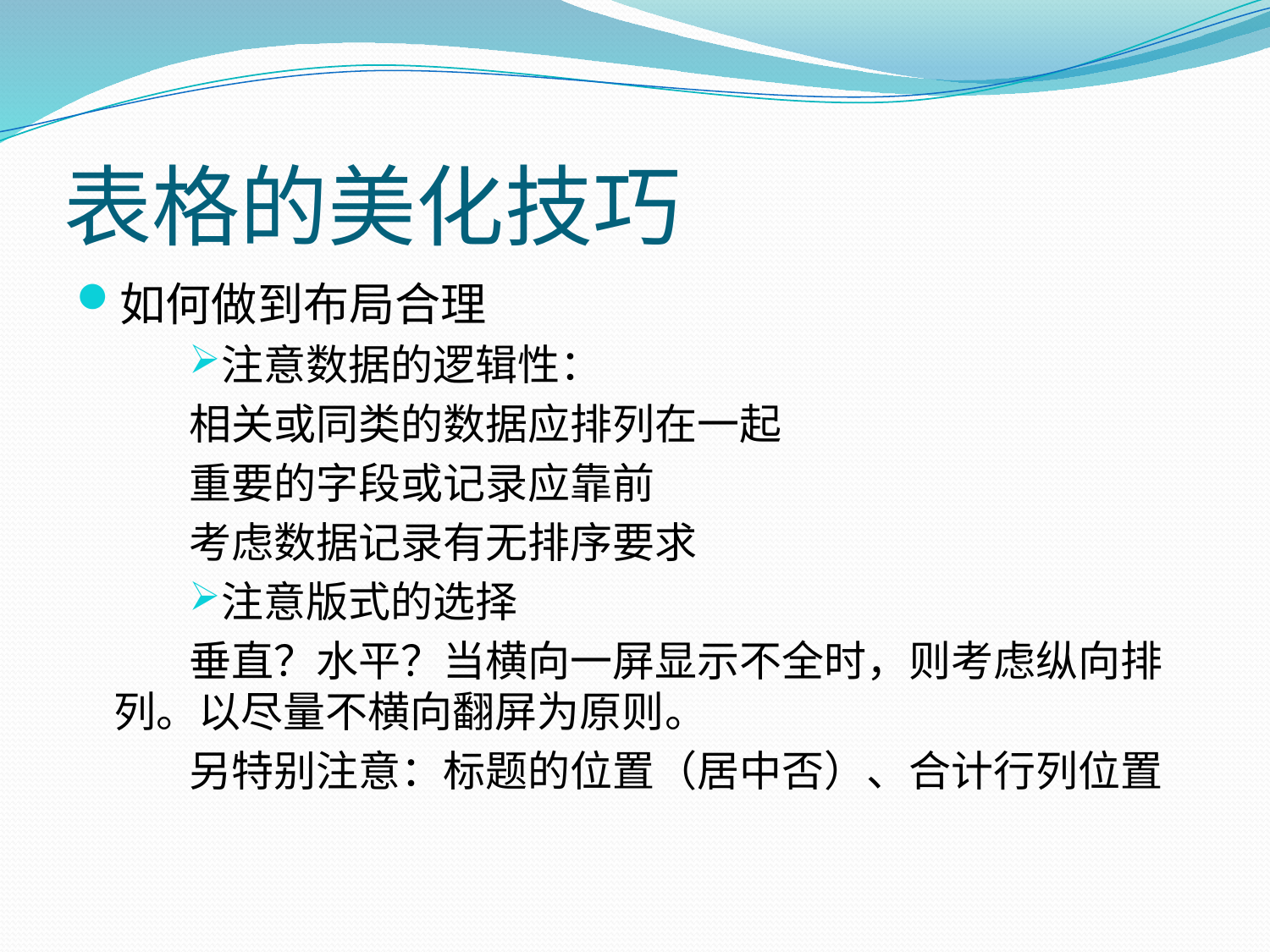

# 表格的美化技巧
如何做到布局合理
注意数据的逻辑性：
相关或同类的数据应排列在一起
重要的字段或记录应靠前
考虑数据记录有无排序要求
注意版式的选择
垂直？水平？当横向一屏显示不全时，则考虑纵向排列。以尽量不横向翻屏为原则。
另特别注意：标题的位置（居中否）、合计行列位置